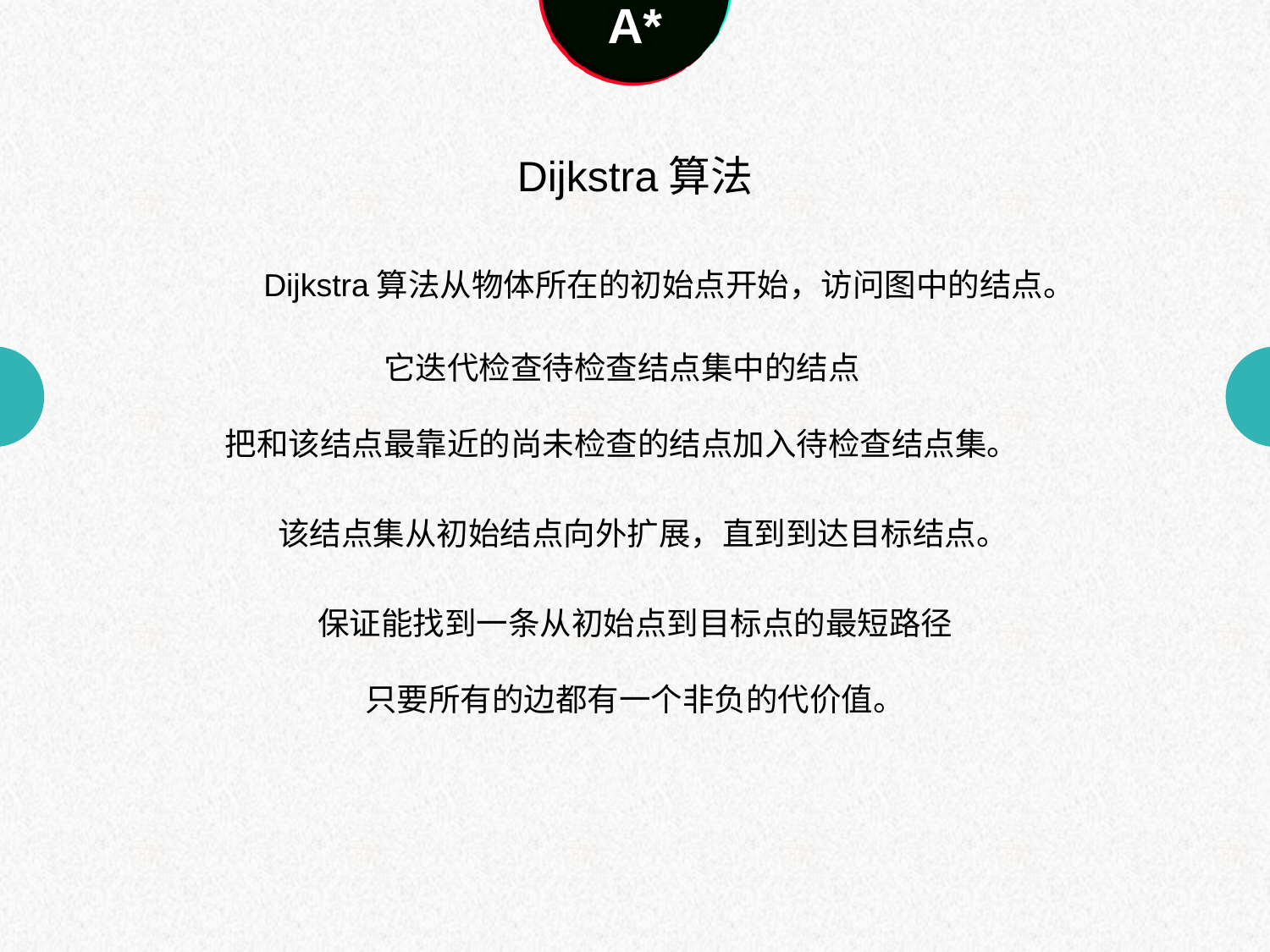

Dijkstra算法
Dijkstra算法从物体所在的初始点开始，访问图中的结点。
它迭代检查待检查结点集中的结点

把和该结点最靠近的尚未检查的结点加入待检查结点集。
该结点集从初始结点向外扩展，直到到达目标结点。
保证能找到一条从初始点到目标点的最短路径

只要所有的边都有一个非负的代价值。